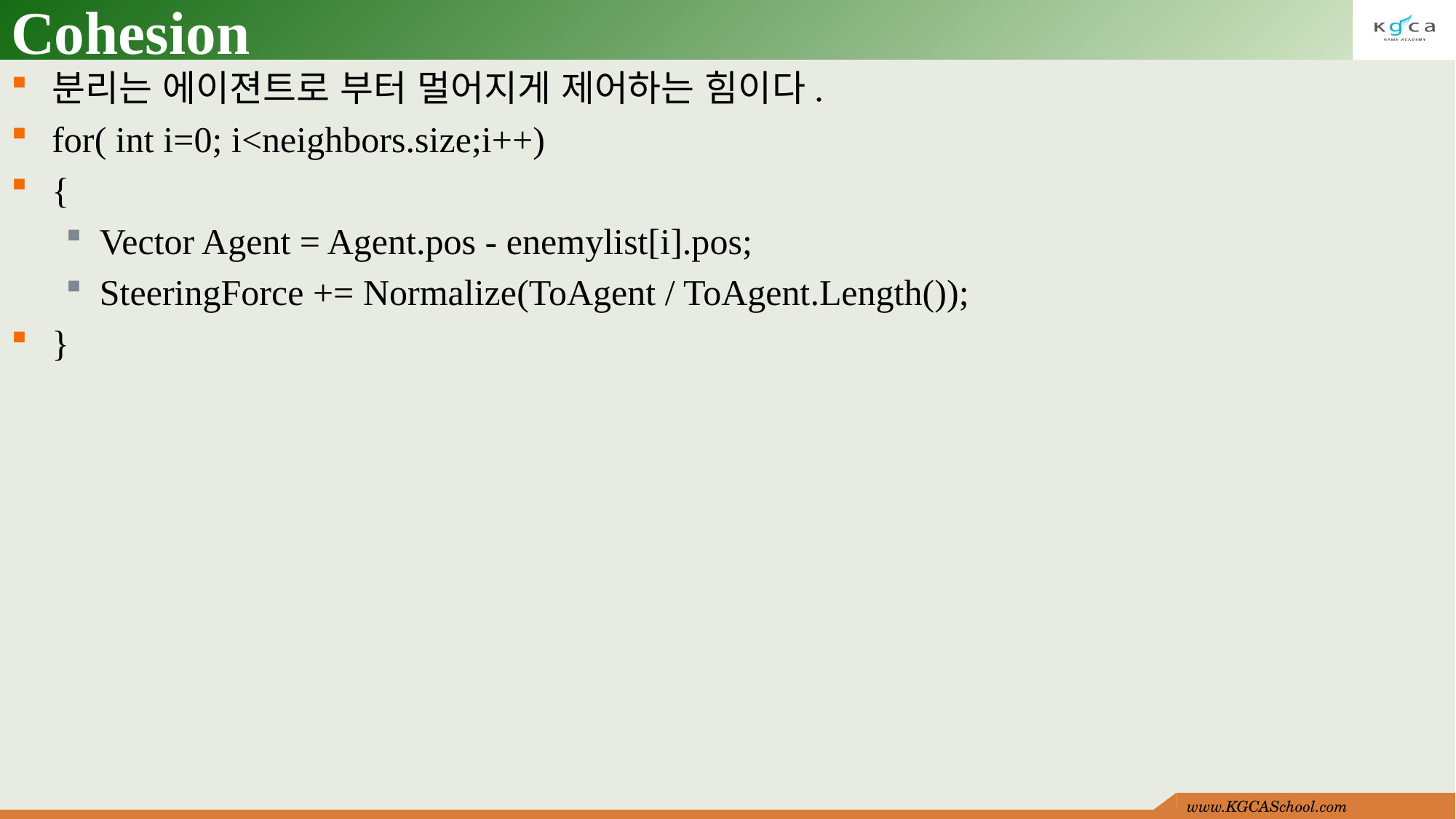

# Cohesion
분리는 에이젼트로 부터 멀어지게 제어하는 힘이다.
for( int i=0; i<neighbors.size;i++)
{
Vector Agent = Agent.pos - enemylist[i].pos;
SteeringForce += Normalize(ToAgent / ToAgent.Length());
}